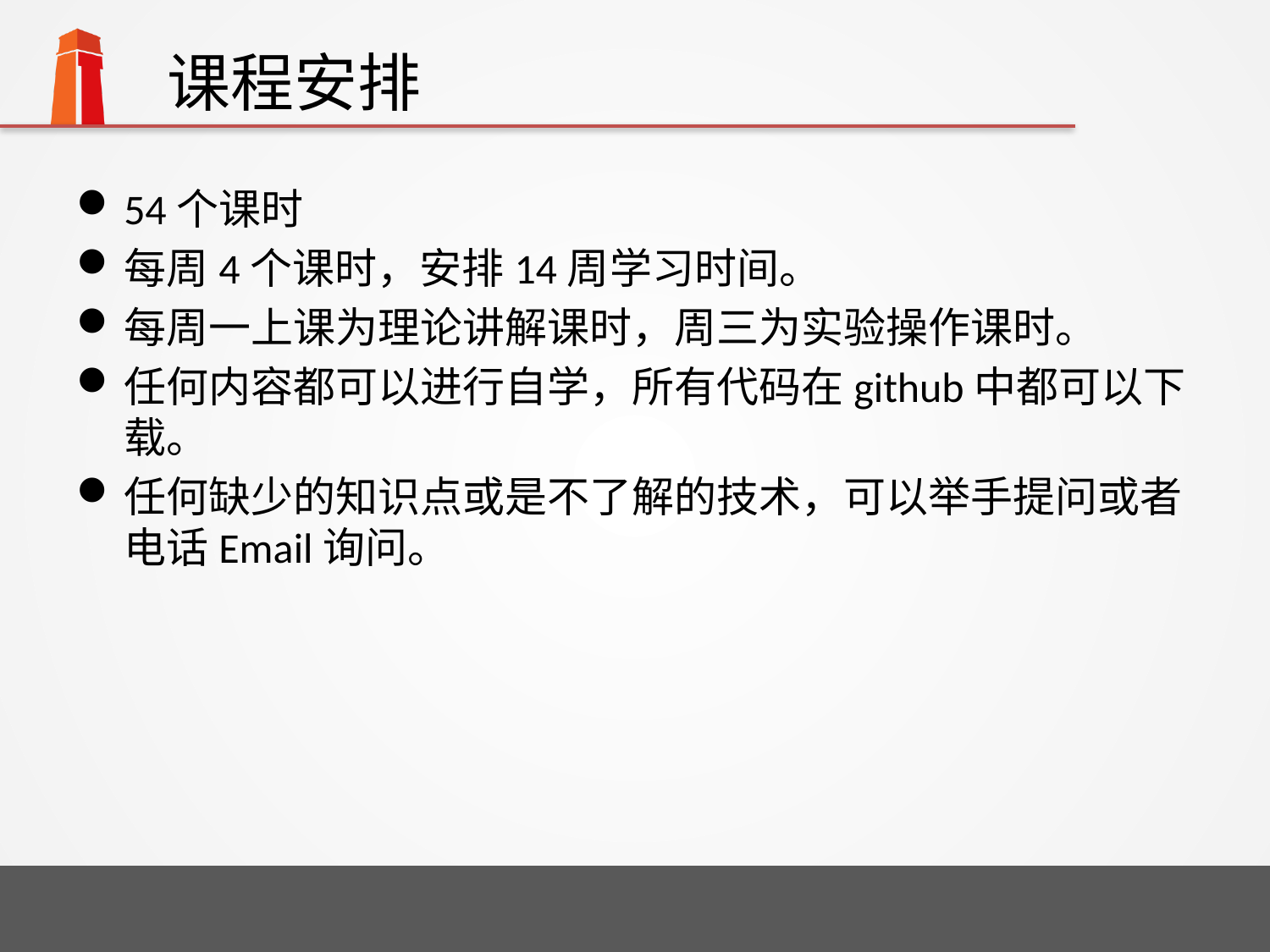

# 课程安排
54个课时
每周4个课时，安排14周学习时间。
每周一上课为理论讲解课时，周三为实验操作课时。
任何内容都可以进行自学，所有代码在github中都可以下载。
任何缺少的知识点或是不了解的技术，可以举手提问或者电话Email询问。